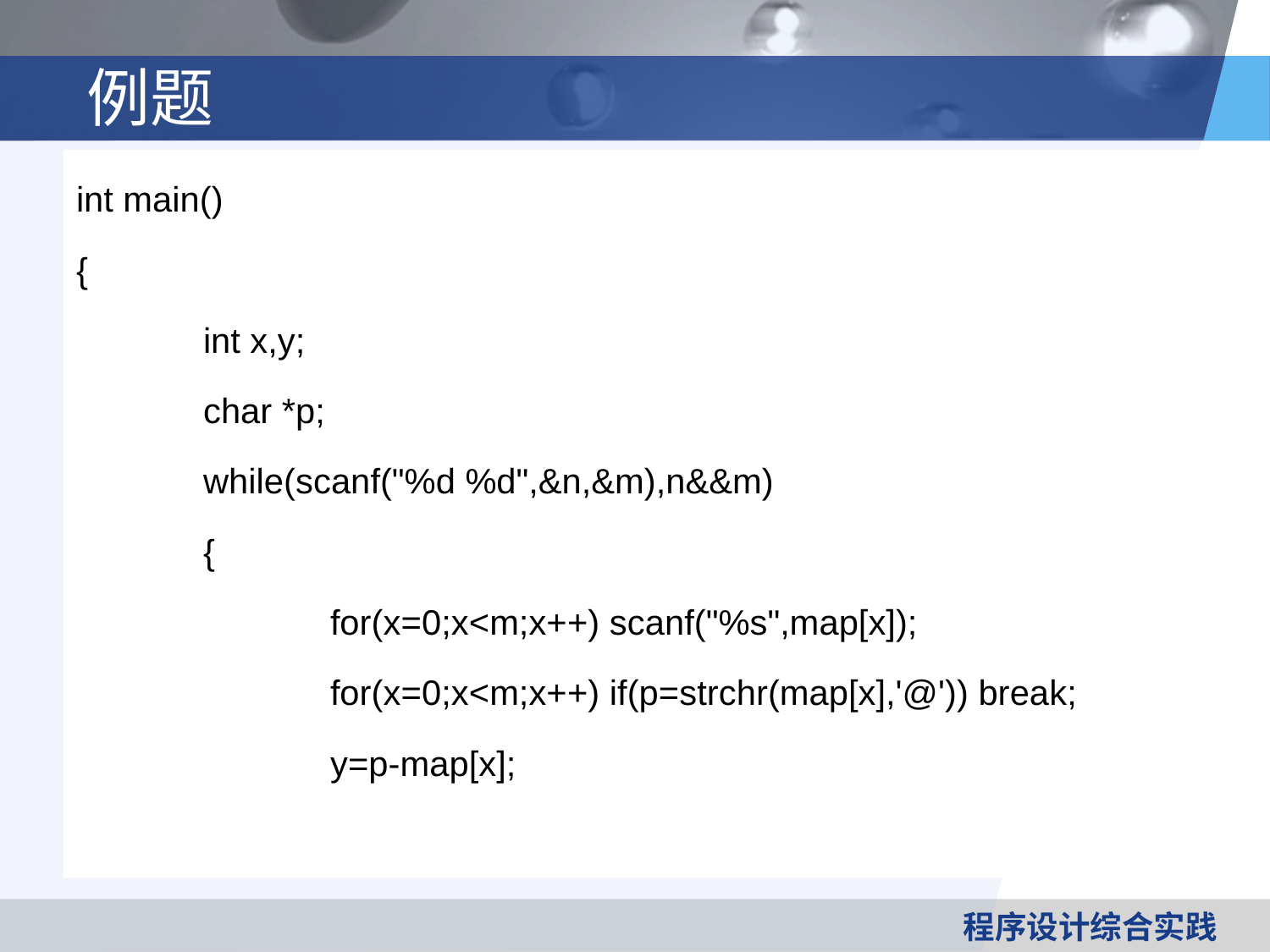

# 例题
int main()
{
	int x,y;
	char *p;
	while(scanf("%d %d",&n,&m),n&&m)
	{
		for(x=0;x<m;x++) scanf("%s",map[x]);
		for(x=0;x<m;x++) if(p=strchr(map[x],'@')) break;
		y=p-map[x];